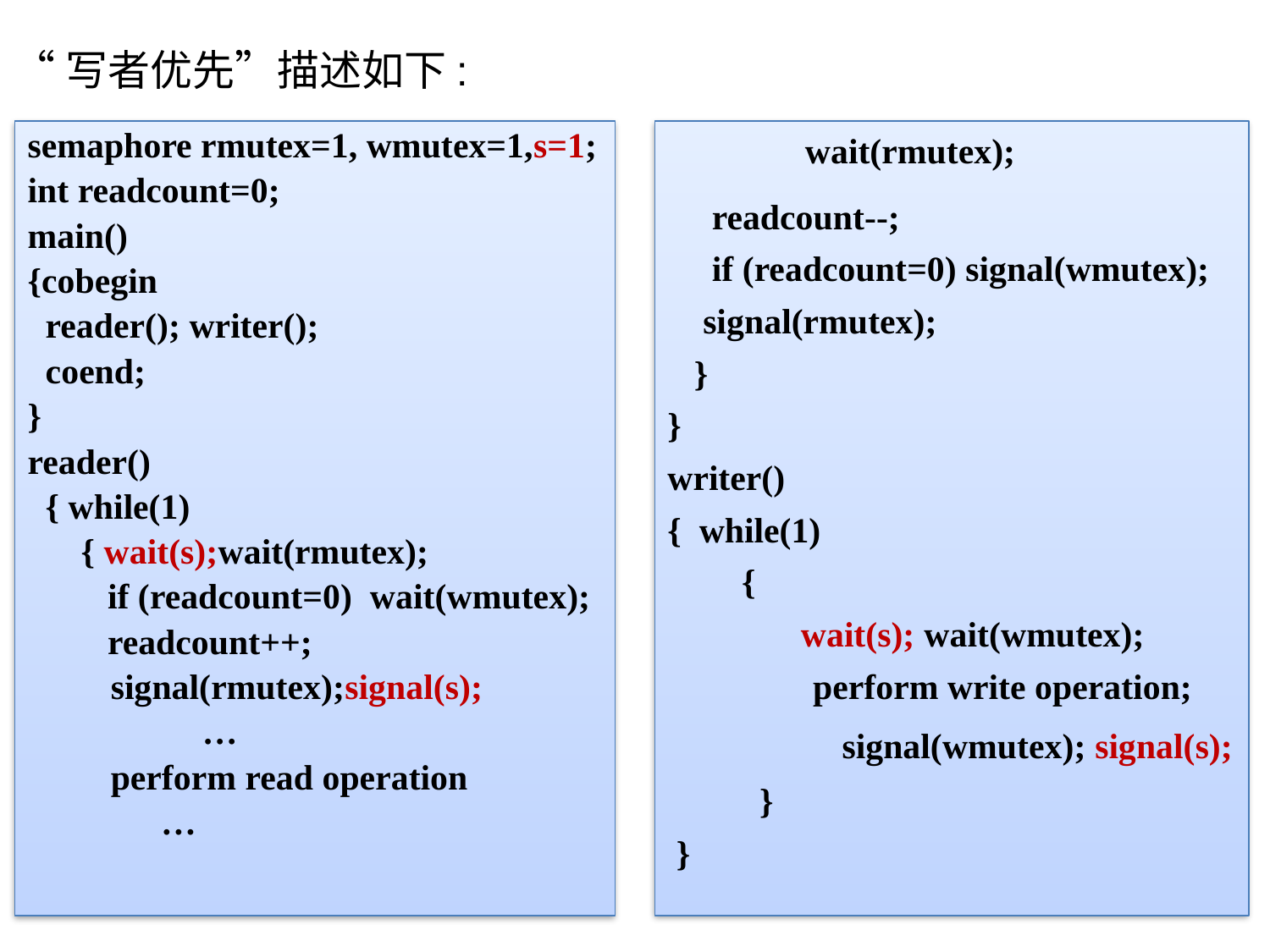

# “写者优先”描述如下:
semaphore rmutex=1, wmutex=1,s=1;
int readcount=0;
main()
{cobegin
  reader(); writer();
  coend;
}
reader()
  { while(1)
      { wait(s);wait(rmutex);
         if (readcount=0)  wait(wmutex);
         readcount++;
	    signal(rmutex);signal(s);
		…
	    perform read operation
               …

	 wait(rmutex);
     readcount--;
     if (readcount=0) signal(wmutex);
    signal(rmutex);
   }
}
writer()
{  while(1)
	   {
               wait(s); wait(wmutex);
	           perform write operation;
		signal(wmutex); signal(s);
	     }
 }